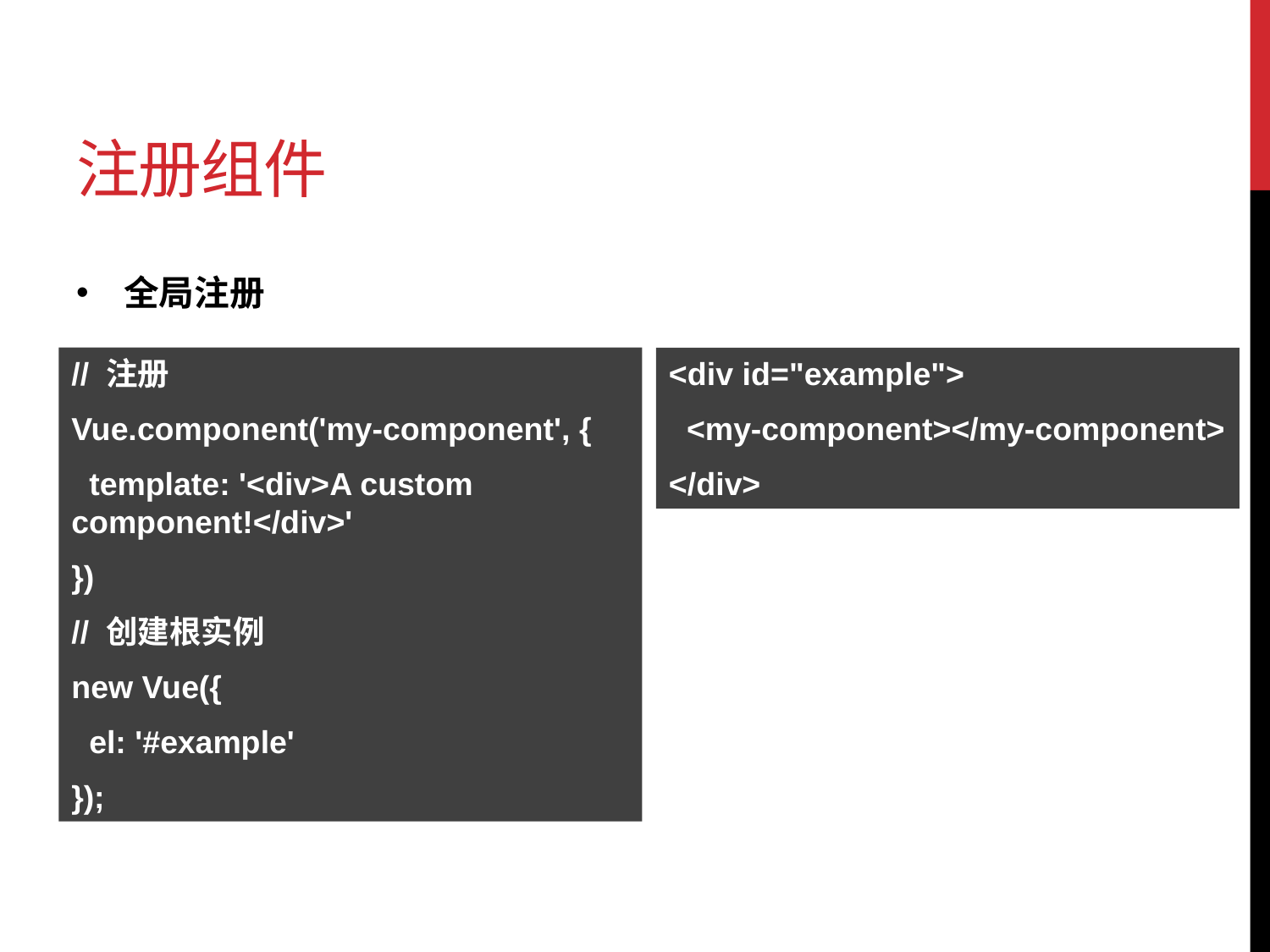

# 注册组件
全局注册
// 注册
Vue.component('my-component', {
  template: '<div>A custom component!</div>'
})
// 创建根实例
new Vue({
  el: '#example'
});
<div id="example">
  <my-component></my-component>
</div>